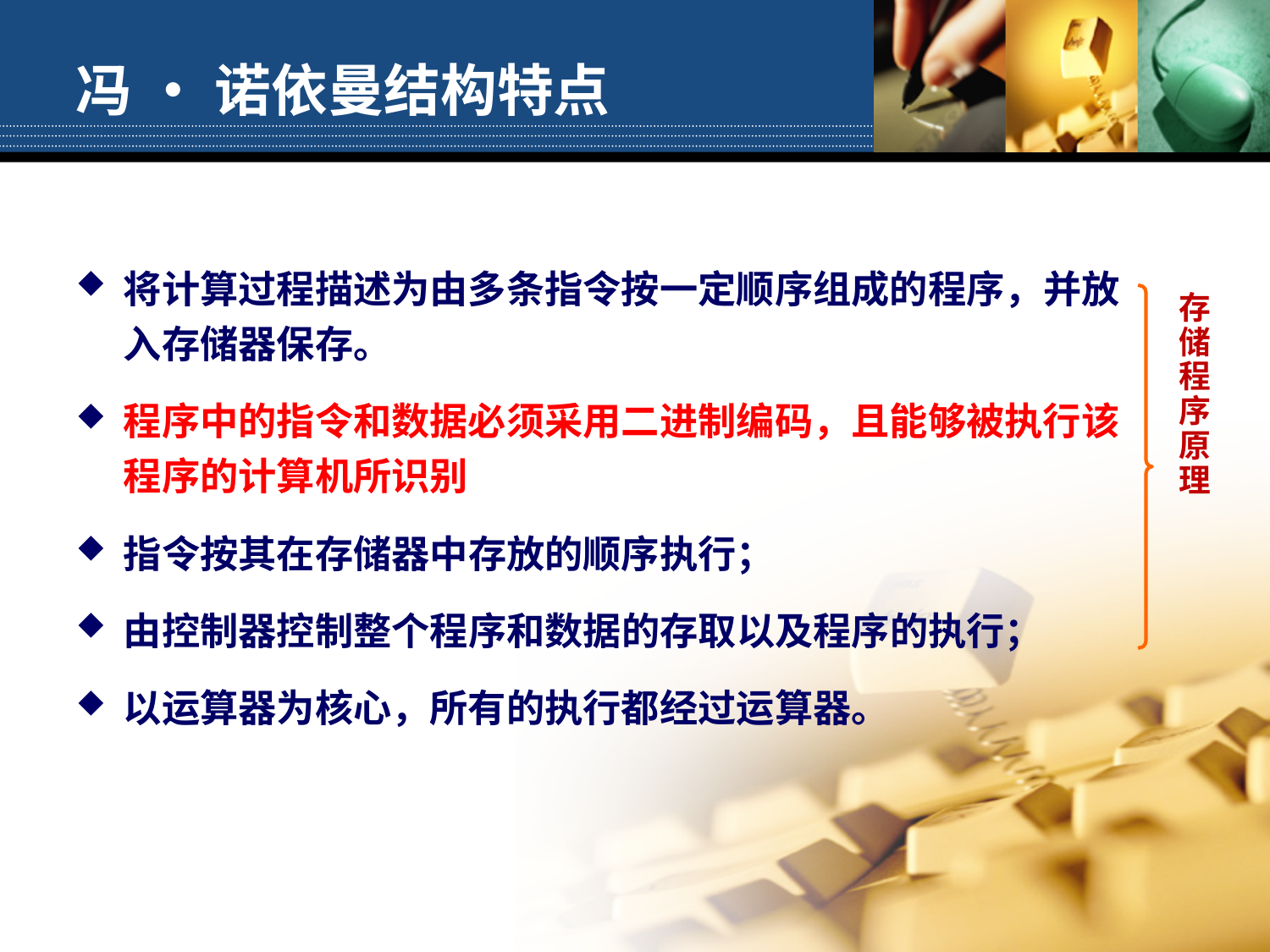

# 冯 • 诺依曼结构特点
将计算过程描述为由多条指令按一定顺序组成的程序，并放入存储器保存。
程序中的指令和数据必须采用二进制编码，且能够被执行该程序的计算机所识别
指令按其在存储器中存放的顺序执行；
由控制器控制整个程序和数据的存取以及程序的执行；
以运算器为核心，所有的执行都经过运算器。
存储程序原理

29